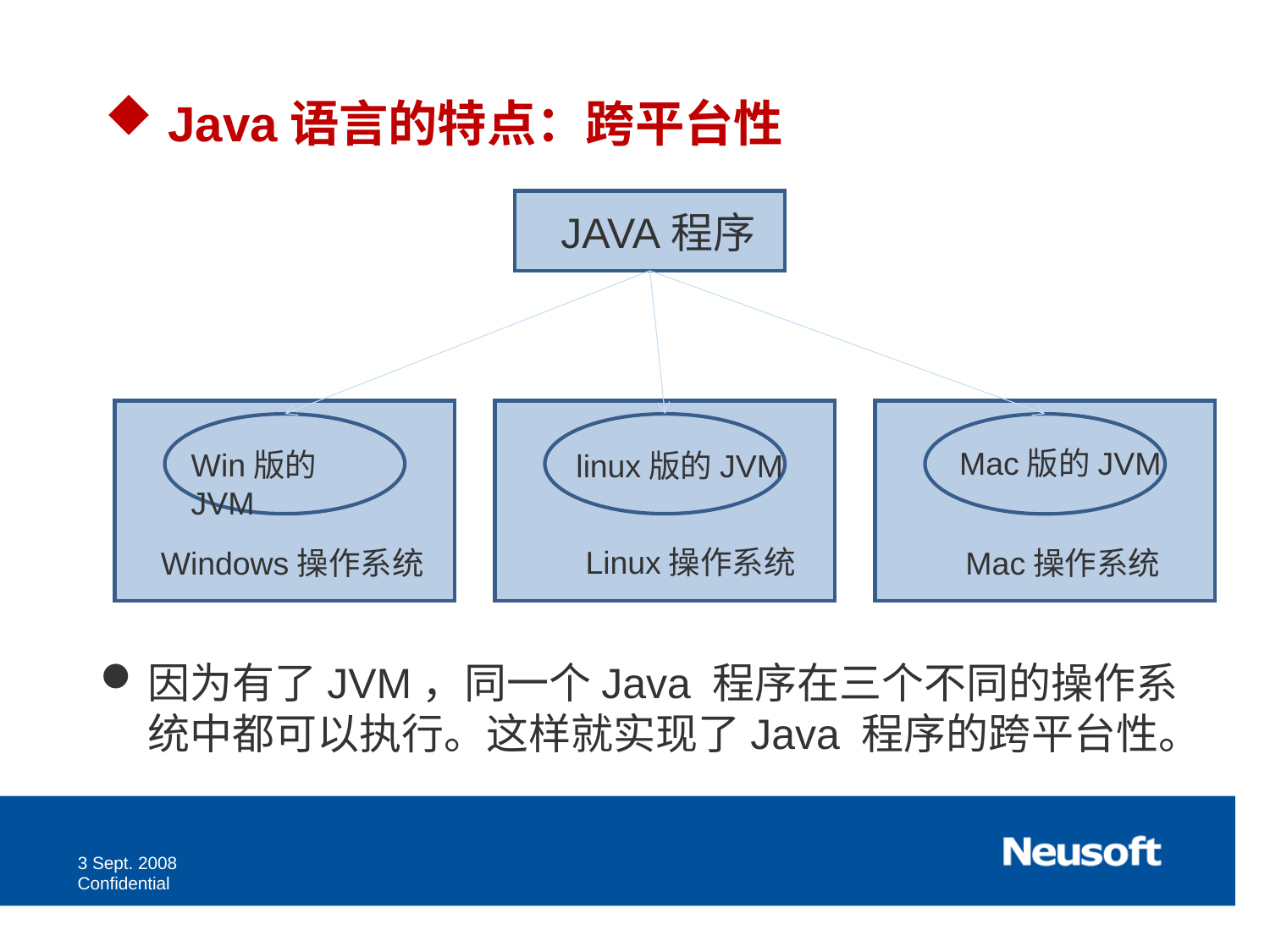

Java语言的特点：跨平台性

JAVA程序

Mac版的JVM
Win版的JVM
linux版的JVM
Linux操作系统
Windows操作系统
Mac操作系统
因为有了JVM，同一个Java 程序在三个不同的操作系统中都可以执行。这样就实现了Java 程序的跨平台性。